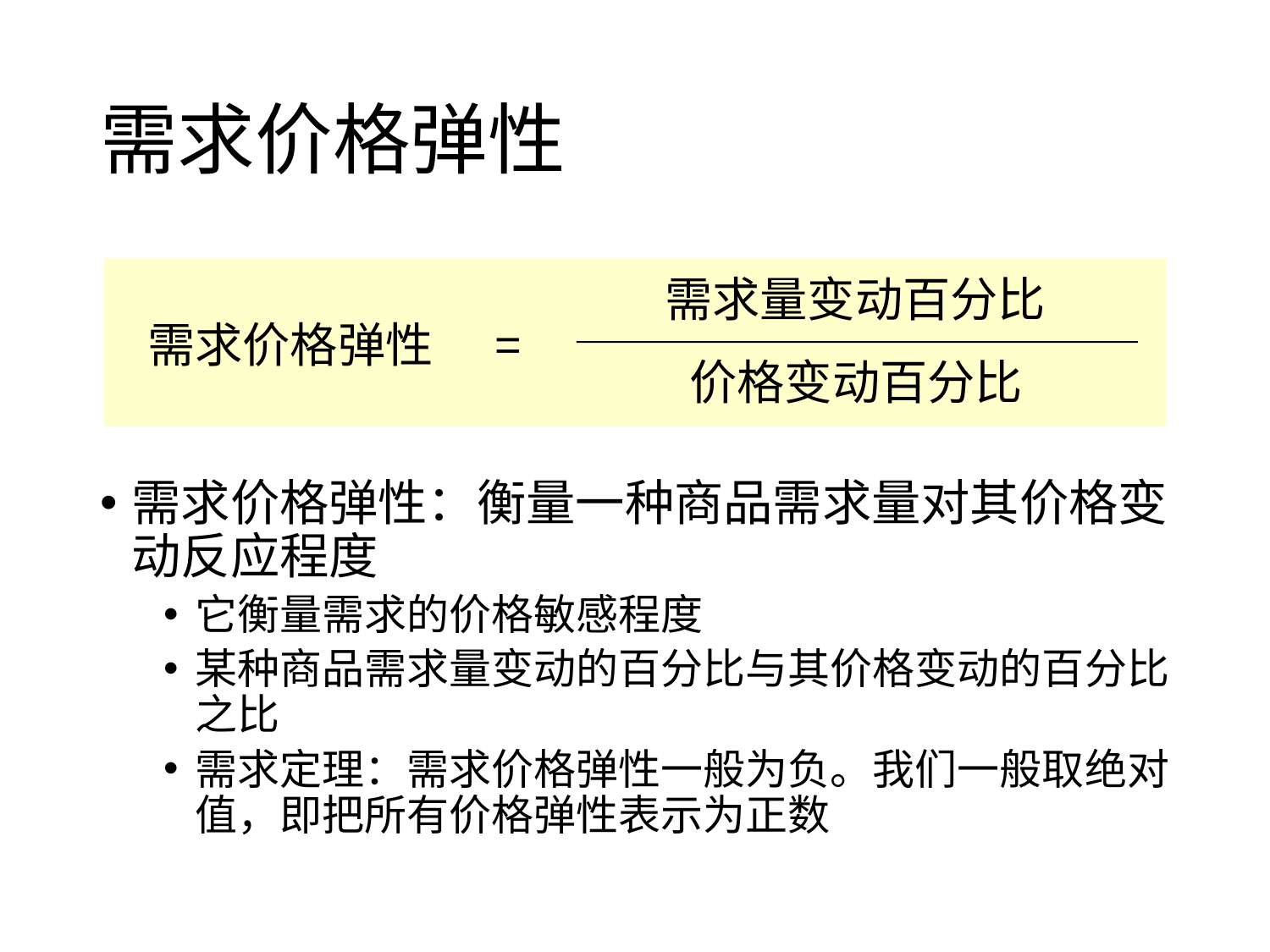

# 需求价格弹性

需求价格弹性：衡量一种商品需求量对其价格变动反应程度
它衡量需求的价格敏感程度
某种商品需求量变动的百分比与其价格变动的百分比之比
需求定理：需求价格弹性一般为负。我们一般取绝对值，即把所有价格弹性表示为正数

需求量变动百分比
需求价格弹性
=

价格变动百分比